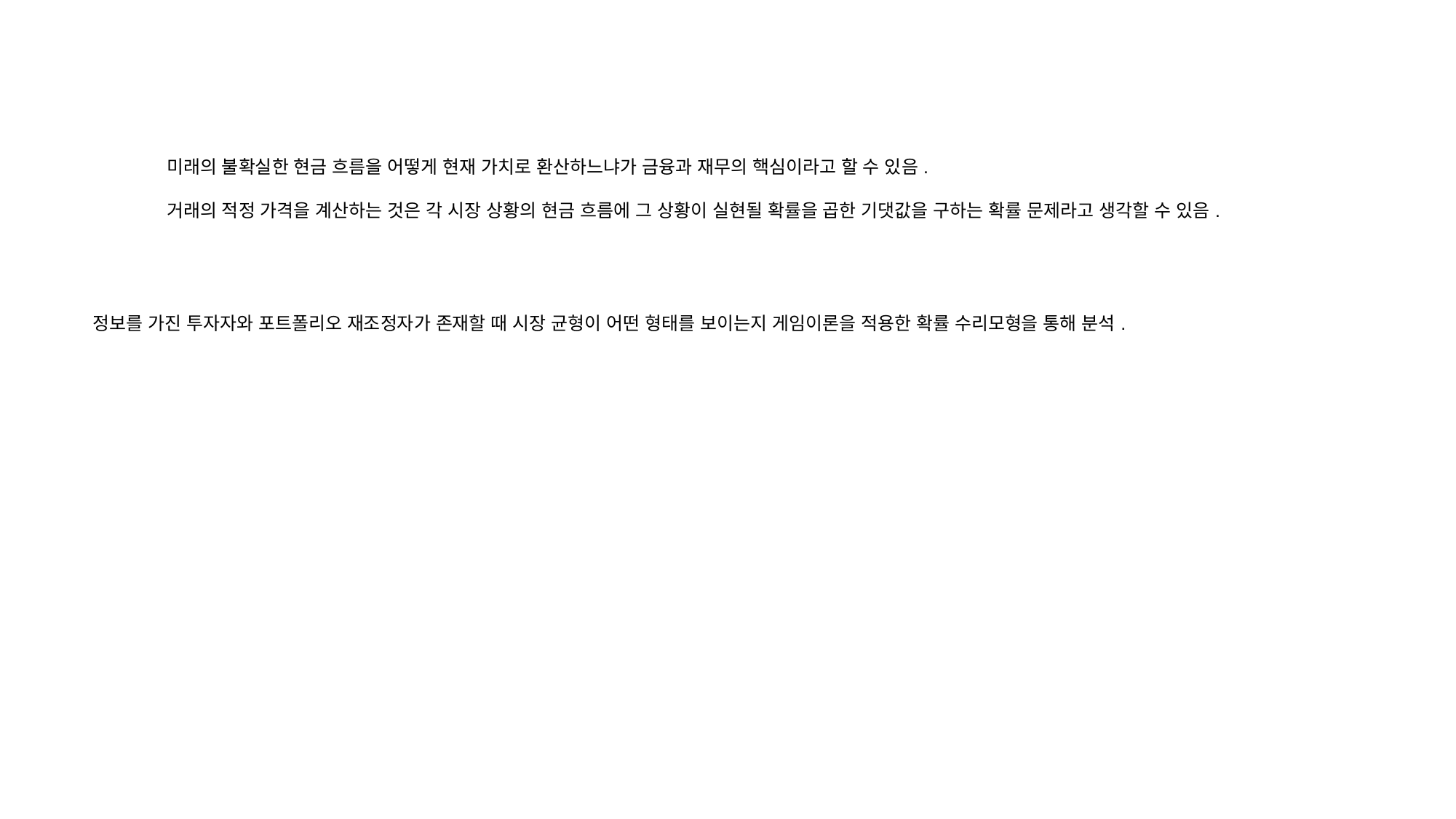

미래의 불확실한 현금 흐름을 어떻게 현재 가치로 환산하느냐가 금융과 재무의 핵심이라고 할 수 있음.

거래의 적정 가격을 계산하는 것은 각 시장 상황의 현금 흐름에 그 상황이 실현될 확률을 곱한 기댓값을 구하는 확률 문제라고 생각할 수 있음.

정보를 가진 투자자와 포트폴리오 재조정자가 존재할 때 시장 균형이 어떤 형태를 보이는지 게임이론을 적용한 확률 수리모형을 통해 분석.